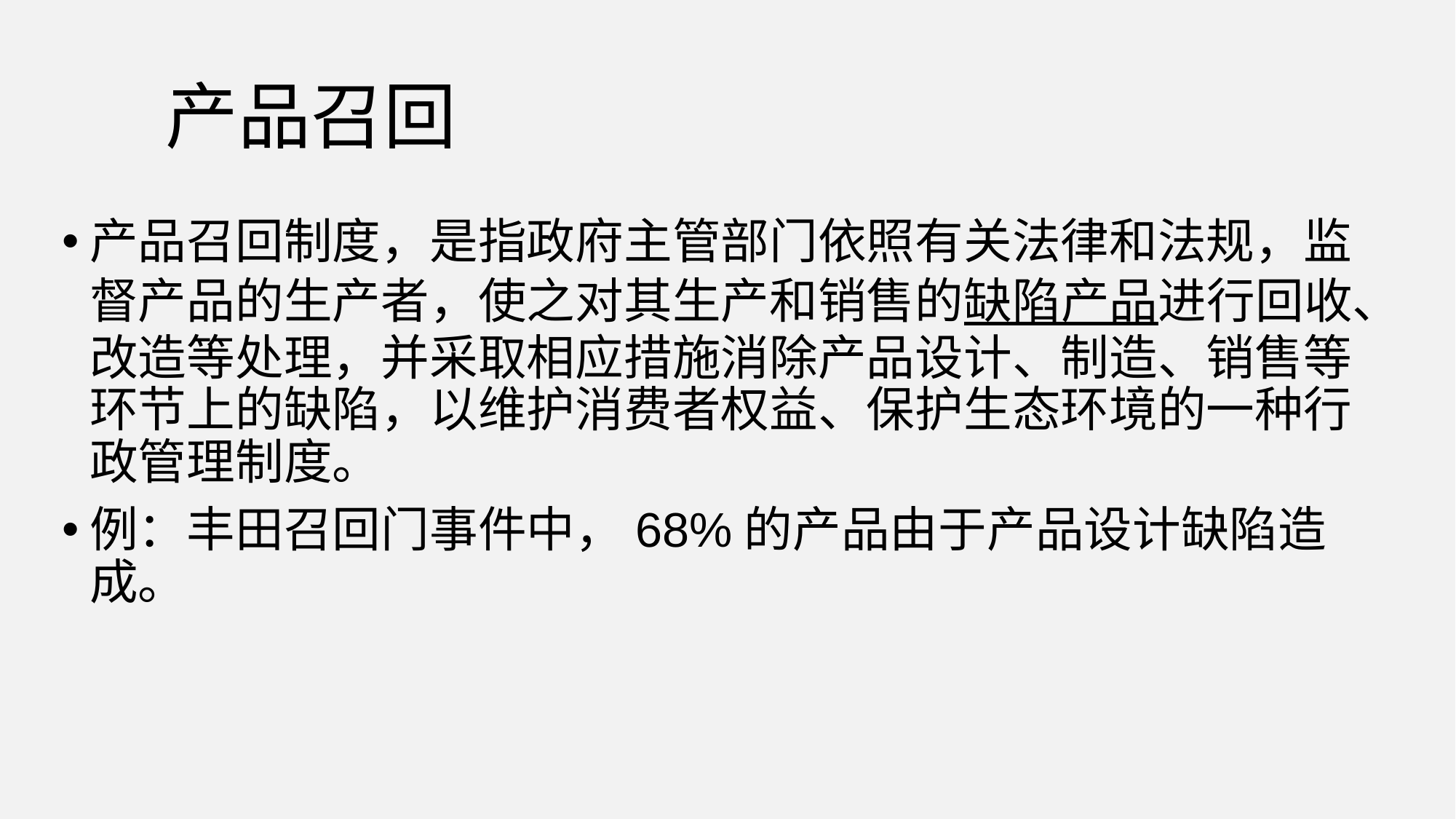

# 产品召回
产品召回制度，是指政府主管部门依照有关法律和法规，监督产品的生产者，使之对其生产和销售的缺陷产品进行回收、改造等处理，并采取相应措施消除产品设计、制造、销售等环节上的缺陷，以维护消费者权益、保护生态环境的一种行政管理制度。
例：丰田召回门事件中，68%的产品由于产品设计缺陷造成。